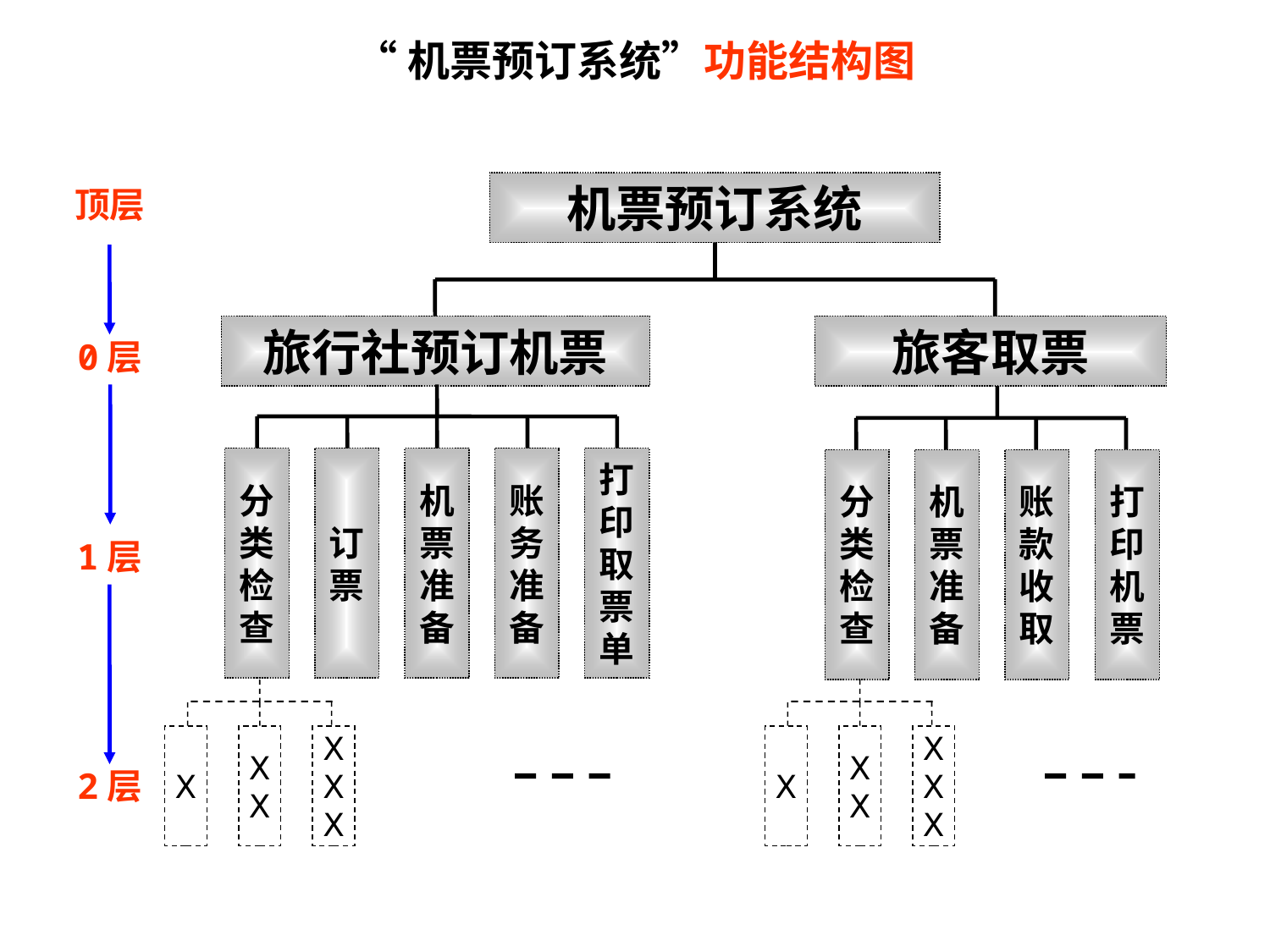

“机票预订系统”功能结构图
机票预订系统
顶层

0层

1层

2层

旅行社预订机票
旅客取票

分
类
检
查
订
票
机
票
准
备
账
务
准
备
打
印
取
票
单

分
类
检
查
机
票
准
备
账
款
收
取
打
印
机
票

X
X
X
X
X
X

X
X
X
X
X
X